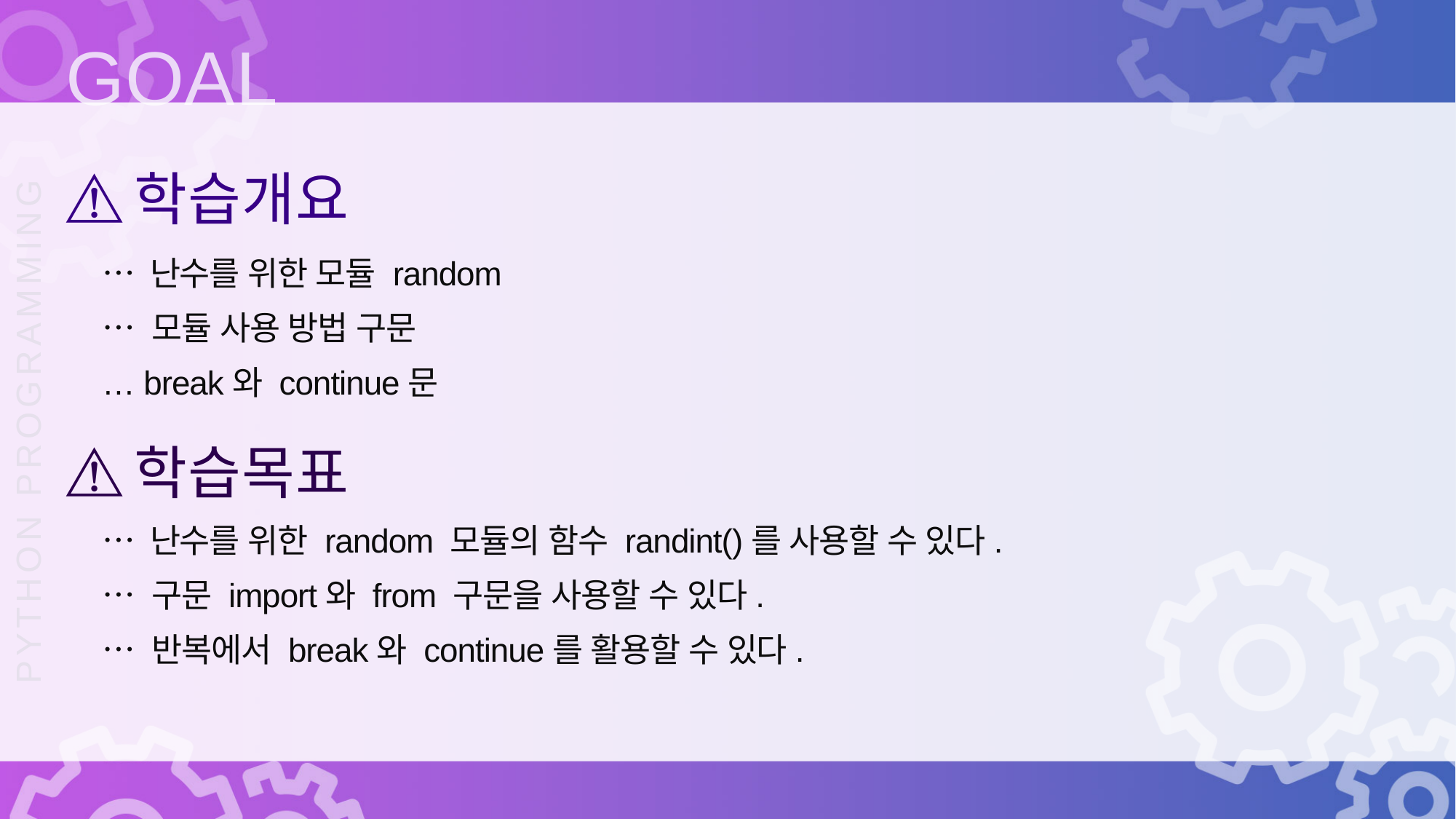

학습개요
… 난수를 위한 모듈 random
… 모듈 사용 방법 구문
… break와 continue문
학습목표
… 난수를 위한 random 모듈의 함수 randint()를 사용할 수 있다.
… 구문 import와 from 구문을 사용할 수 있다.
… 반복에서 break와 continue를 활용할 수 있다.